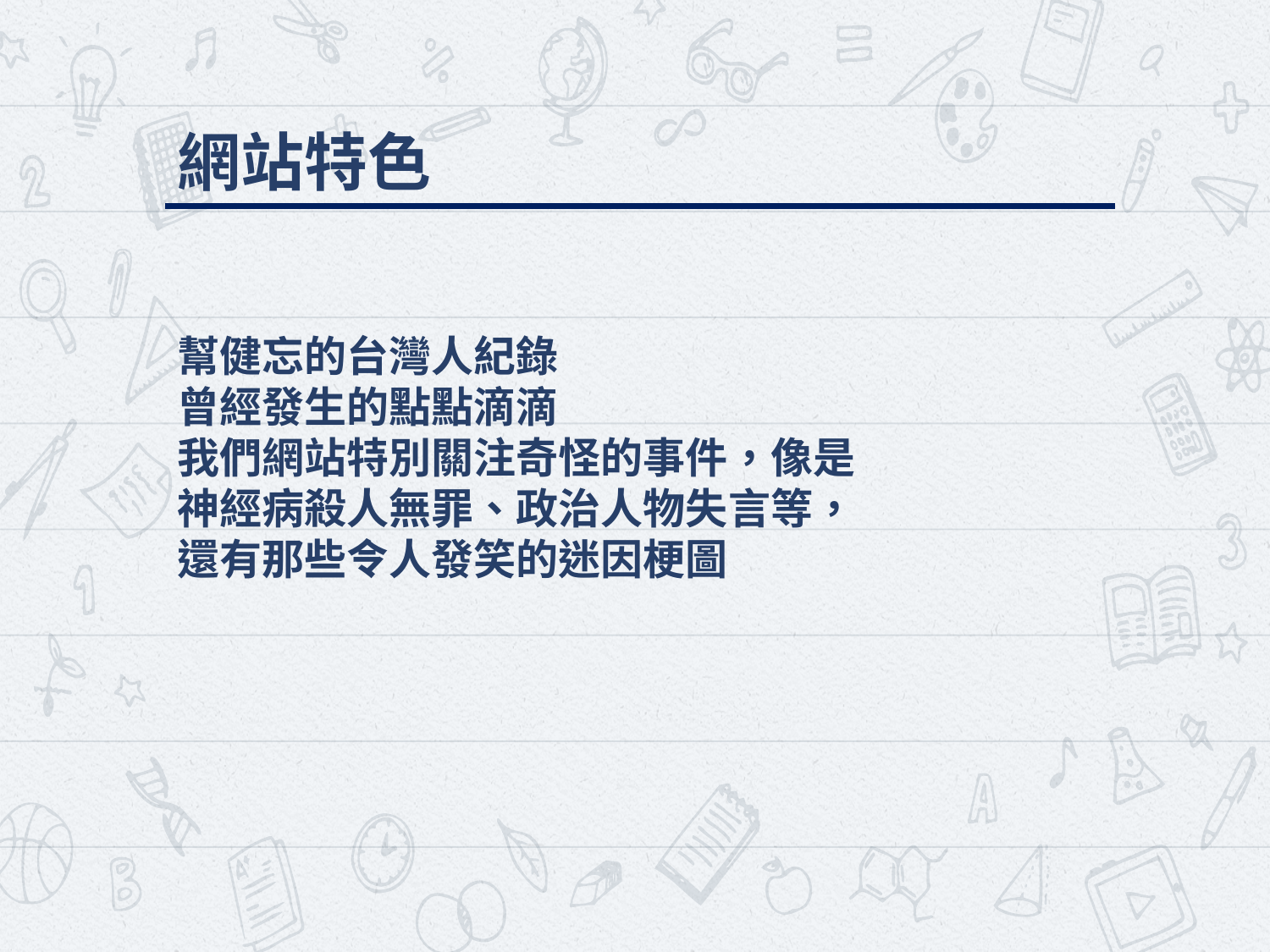

網站特色
幫健忘的台灣人紀錄
曾經發生的點點滴滴
我們網站特別關注奇怪的事件，像是
神經病殺人無罪、政治人物失言等，
還有那些令人發笑的迷因梗圖